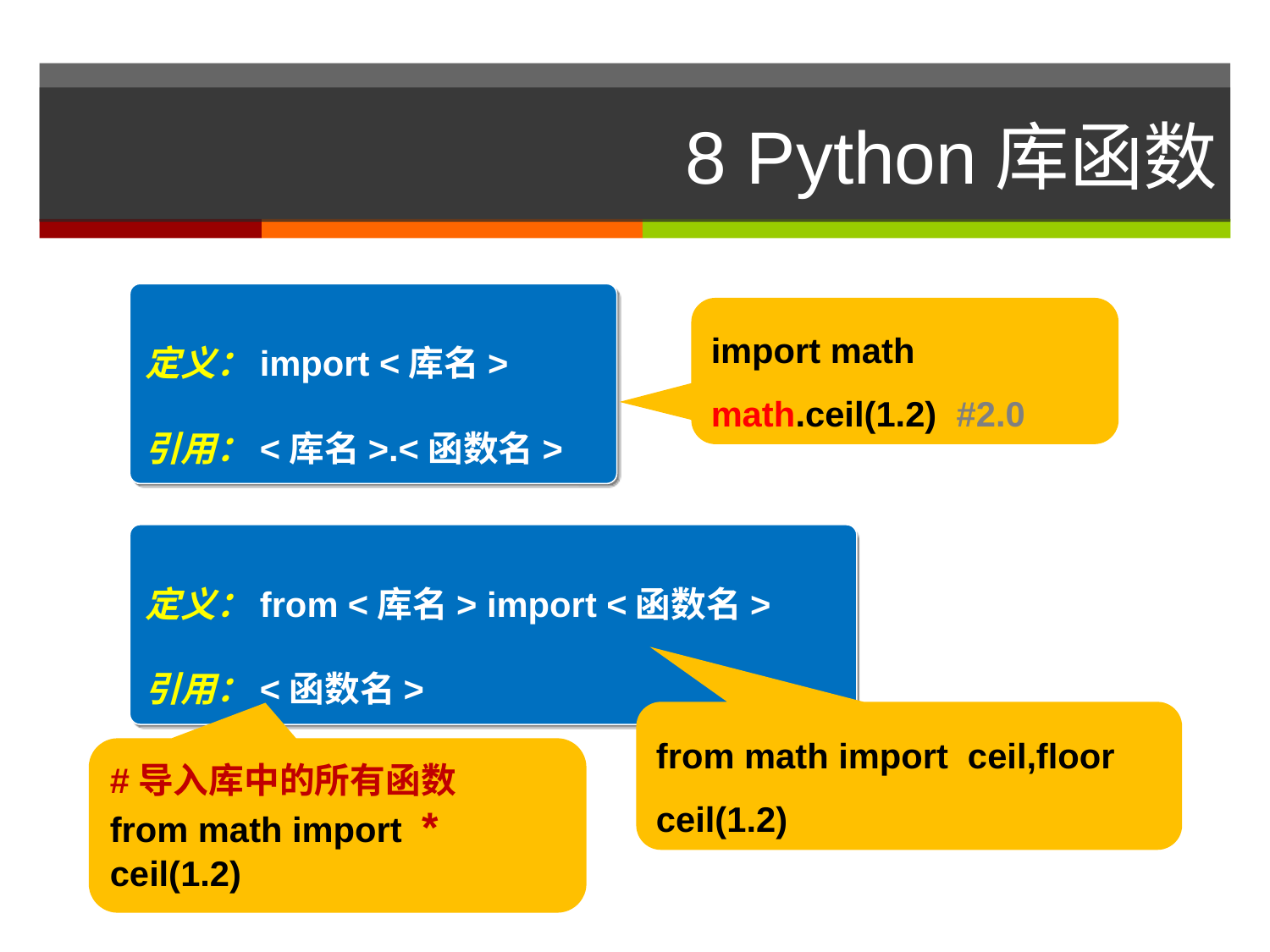

# 8 Python库函数
定义：import <库名>
引用：<库名>.<函数名>
import math
math.ceil(1.2)  #2.0
定义：from <库名> import <函数名>
引用：<函数名>
from math import  ceil,floor
ceil(1.2)
#导入库中的所有函数
from math import  *
ceil(1.2)